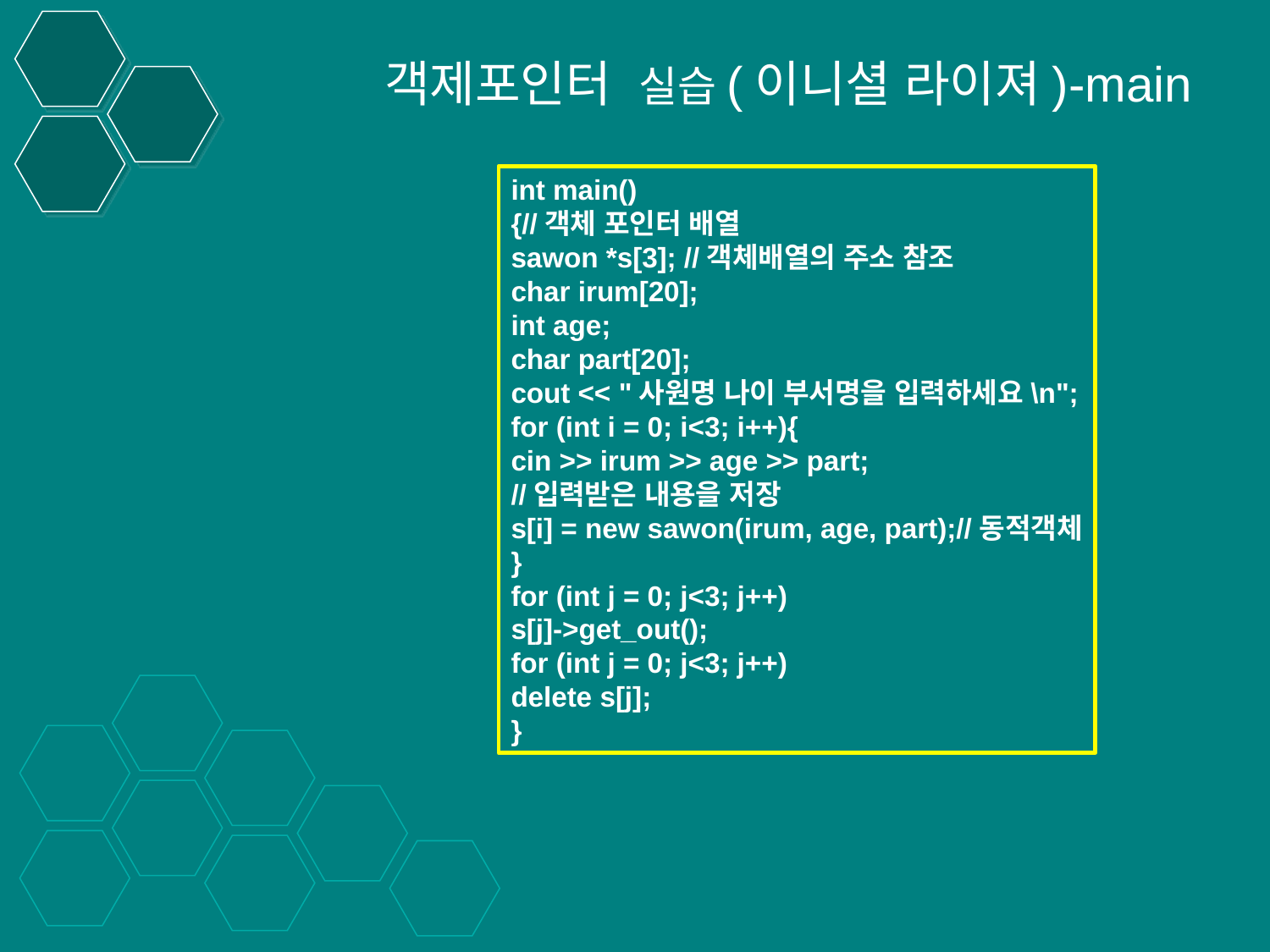

객제포인터  실습(이니셜 라이져)-main
int main()
{//객체 포인터 배열
sawon *s[3]; //객체배열의 주소 참조
char irum[20];
int age;
char part[20];
cout << "사원명 나이 부서명을 입력하세요\n";
for (int i = 0; i<3; i++){
cin >> irum >> age >> part;
//입력받은 내용을 저장
s[i] = new sawon(irum, age, part);//동적객체
}
for (int j = 0; j<3; j++)
s[j]->get_out();
for (int j = 0; j<3; j++)
delete s[j];
}